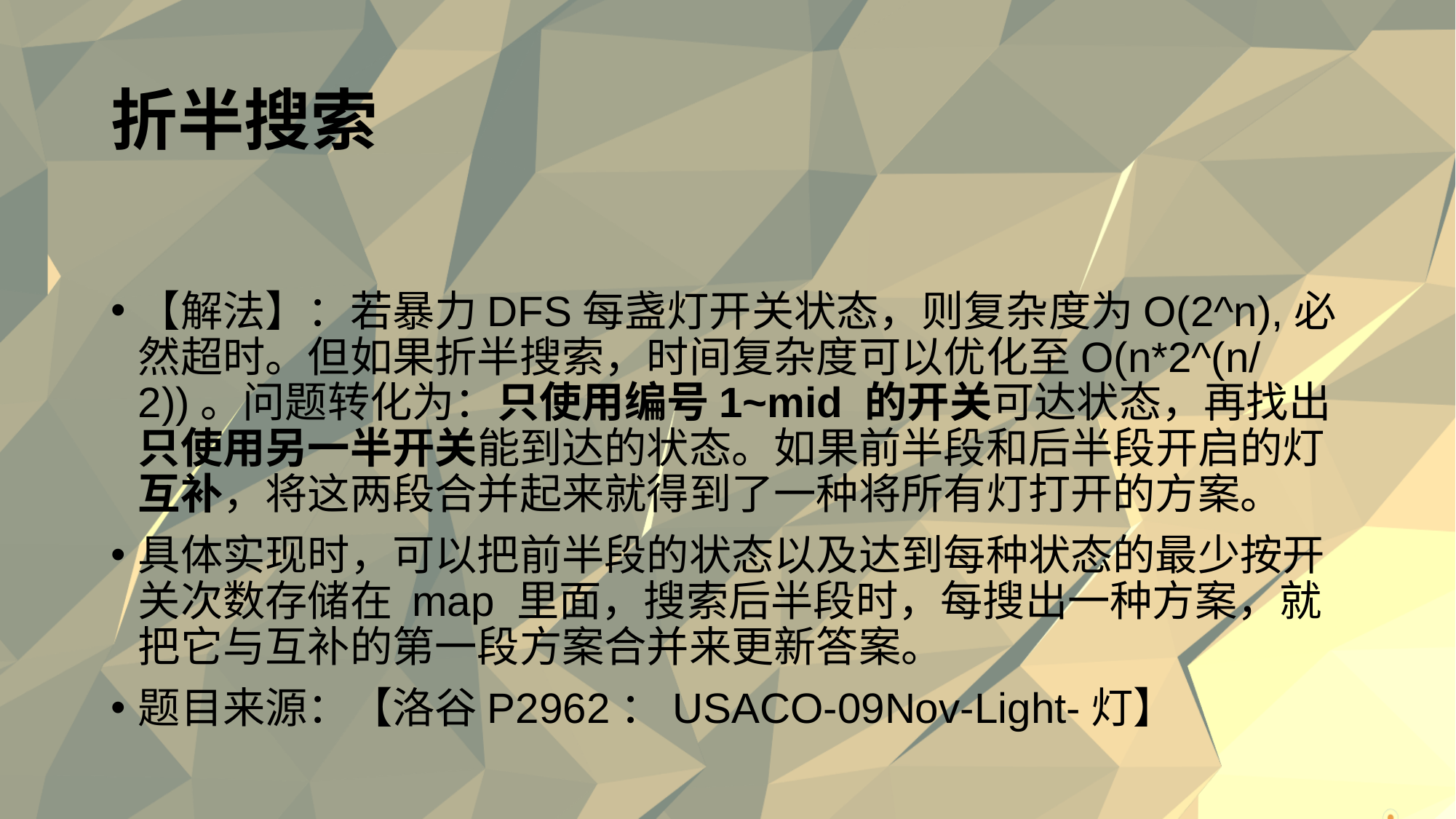

# 折半搜索

【解法】：若暴力DFS每盏灯开关状态，则复杂度为O(2^n),必然超时。但如果折半搜索，时间复杂度可以优化至O(n*2^(n/2))。问题转化为：只使用编号1~mid 的开关可达状态，再找出只使用另一半开关能到达的状态。如果前半段和后半段开启的灯互补，将这两段合并起来就得到了一种将所有灯打开的方案。
具体实现时，可以把前半段的状态以及达到每种状态的最少按开关次数存储在 map 里面，搜索后半段时，每搜出一种方案，就把它与互补的第一段方案合并来更新答案。
题目来源：【洛谷P2962：USACO-09Nov-Light-灯】